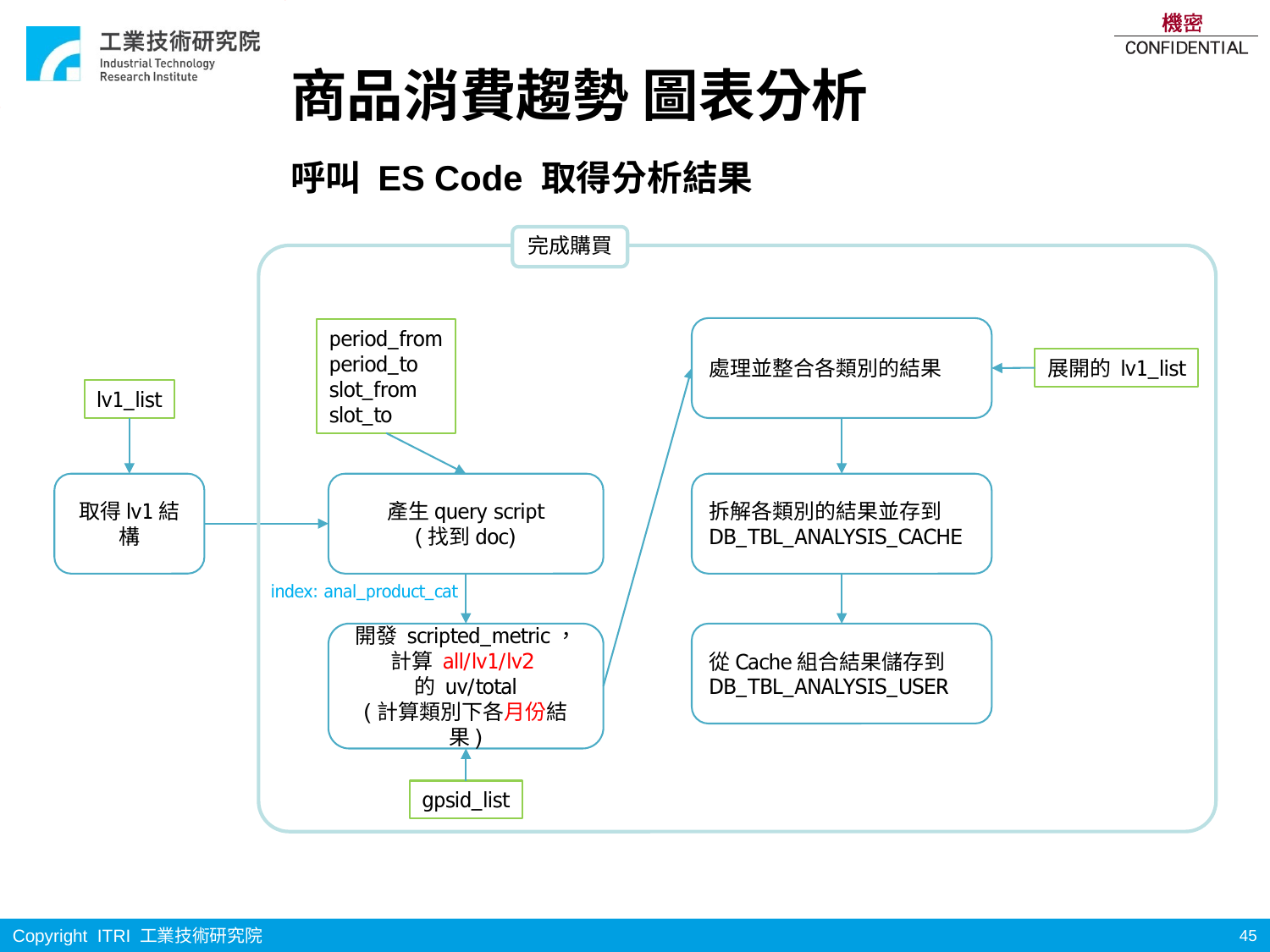

# 商品消費趨勢 圖表分析
呼叫 ES Code 取得分析結果
完成購買

處理並整合各類別的結果
period_from
period_to
slot_from
slot_to
展開的 lv1_list
lv1_list
取得lv1結構
產生query script
(找到doc)
拆解各類別的結果並存到
DB_TBL_ANALYSIS_CACHE
index: anal_product_cat
開發 scripted_metric，
計算 all/lv1/lv2
的 uv/total
(計算類別下各月份結果)
從Cache組合結果儲存到
DB_TBL_ANALYSIS_USER
gpsid_list
45